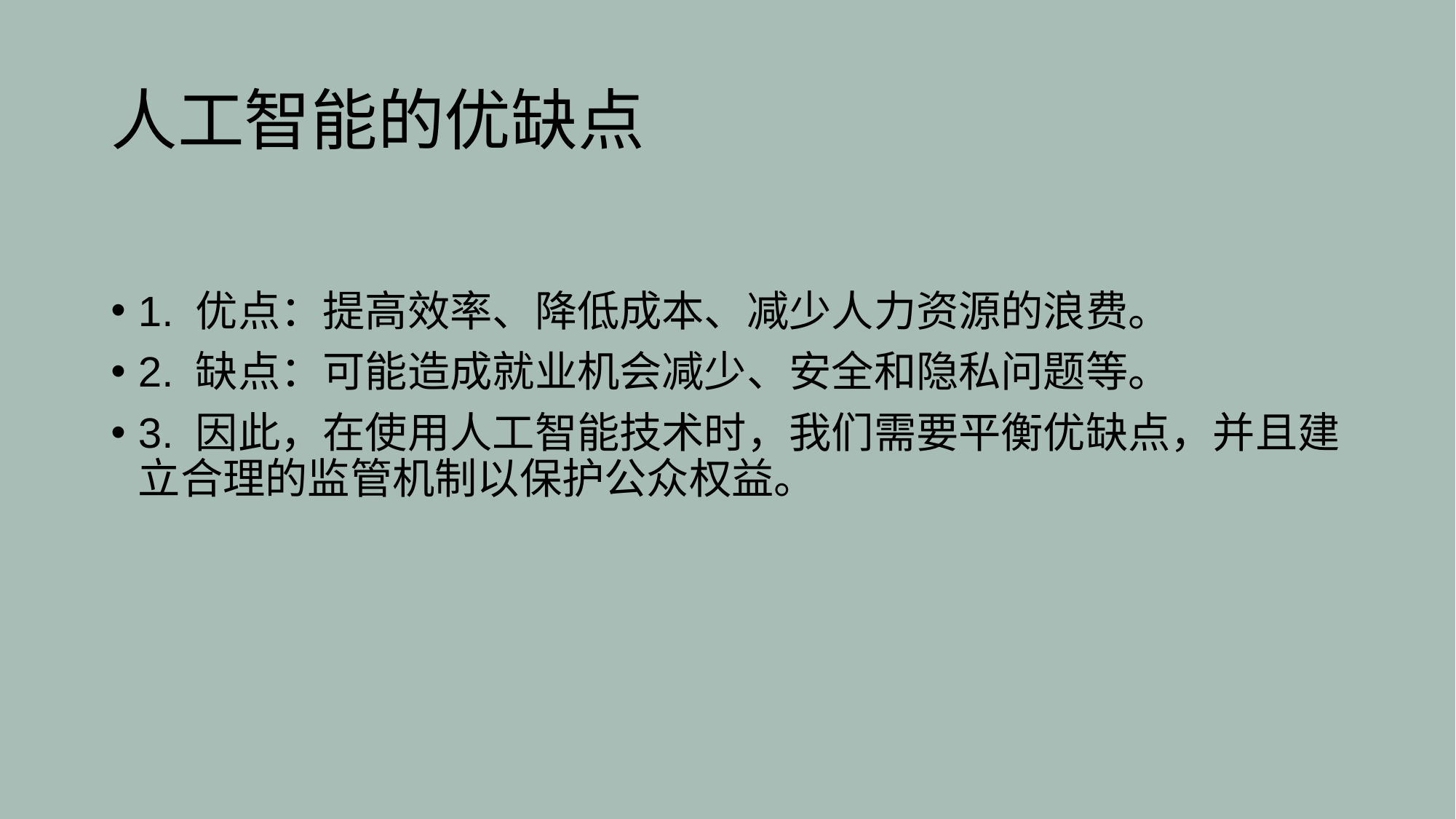

# 人工智能的优缺点

1. 优点：提高效率、降低成本、减少人力资源的浪费。
2. 缺点：可能造成就业机会减少、安全和隐私问题等。
3. 因此，在使用人工智能技术时，我们需要平衡优缺点，并且建立合理的监管机制以保护公众权益。